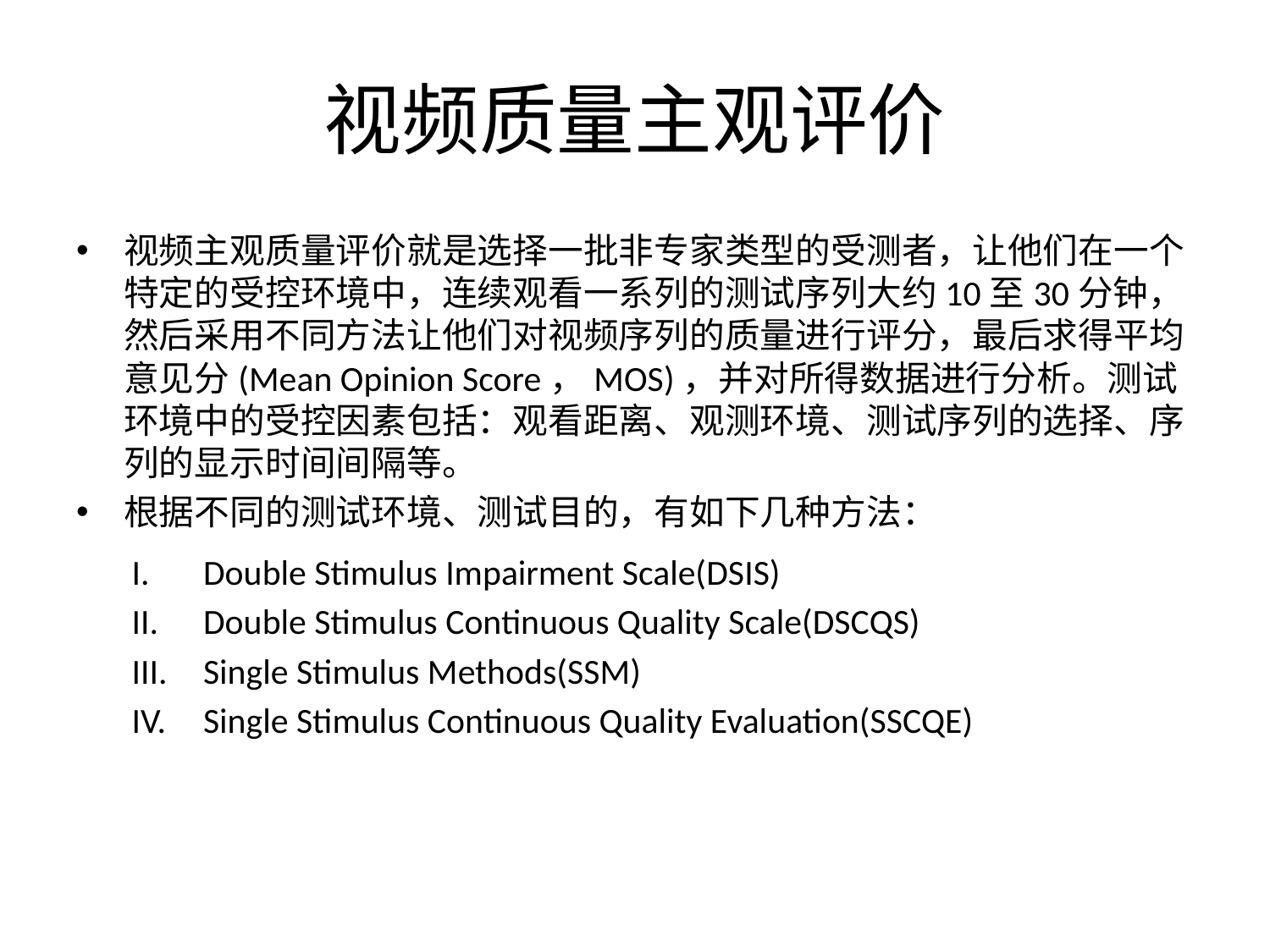

# 视频质量主观评价
视频主观质量评价就是选择一批非专家类型的受测者，让他们在一个特定的受控环境中，连续观看一系列的测试序列大约10至30分钟，然后采用不同方法让他们对视频序列的质量进行评分，最后求得平均意见分(Mean Opinion Score，MOS)，并对所得数据进行分析。测试环境中的受控因素包括：观看距离、观测环境、测试序列的选择、序列的显示时间间隔等。
根据不同的测试环境、测试目的，有如下几种方法：
Double Stimulus Impairment Scale(DSIS)
Double Stimulus Continuous Quality Scale(DSCQS)
Single Stimulus Methods(SSM)
Single Stimulus Continuous Quality Evaluation(SSCQE)